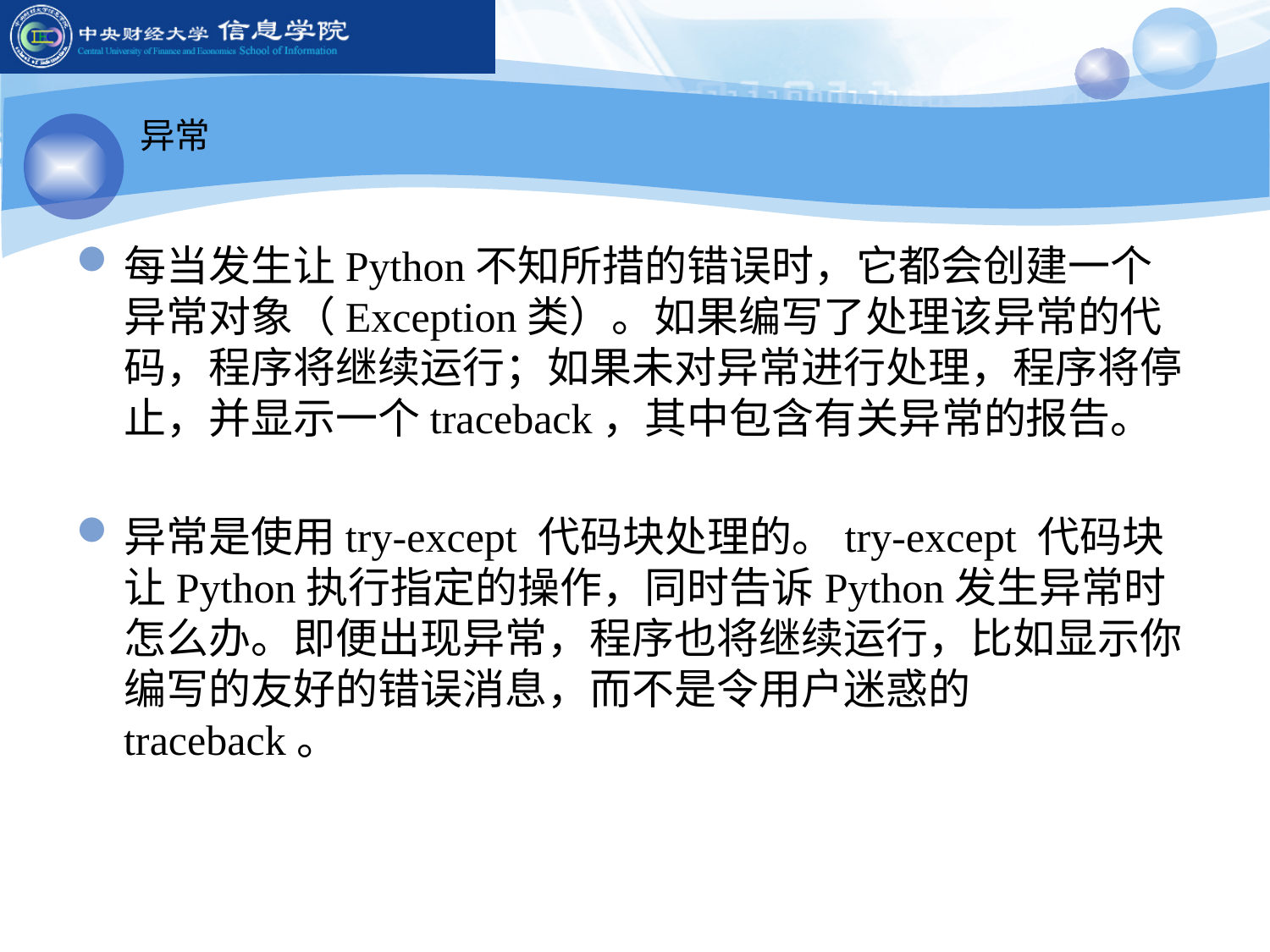

异常
每当发生让Python不知所措的错误时，它都会创建一个异常对象（Exception类）。如果编写了处理该异常的代码，程序将继续运行；如果未对异常进行处理，程序将停止，并显示一个traceback，其中包含有关异常的报告。

异常是使用try-except 代码块处理的。try-except 代码块让Python执行指定的操作，同时告诉Python发生异常时怎么办。即便出现异常，程序也将继续运行，比如显示你编写的友好的错误消息，而不是令用户迷惑的traceback。